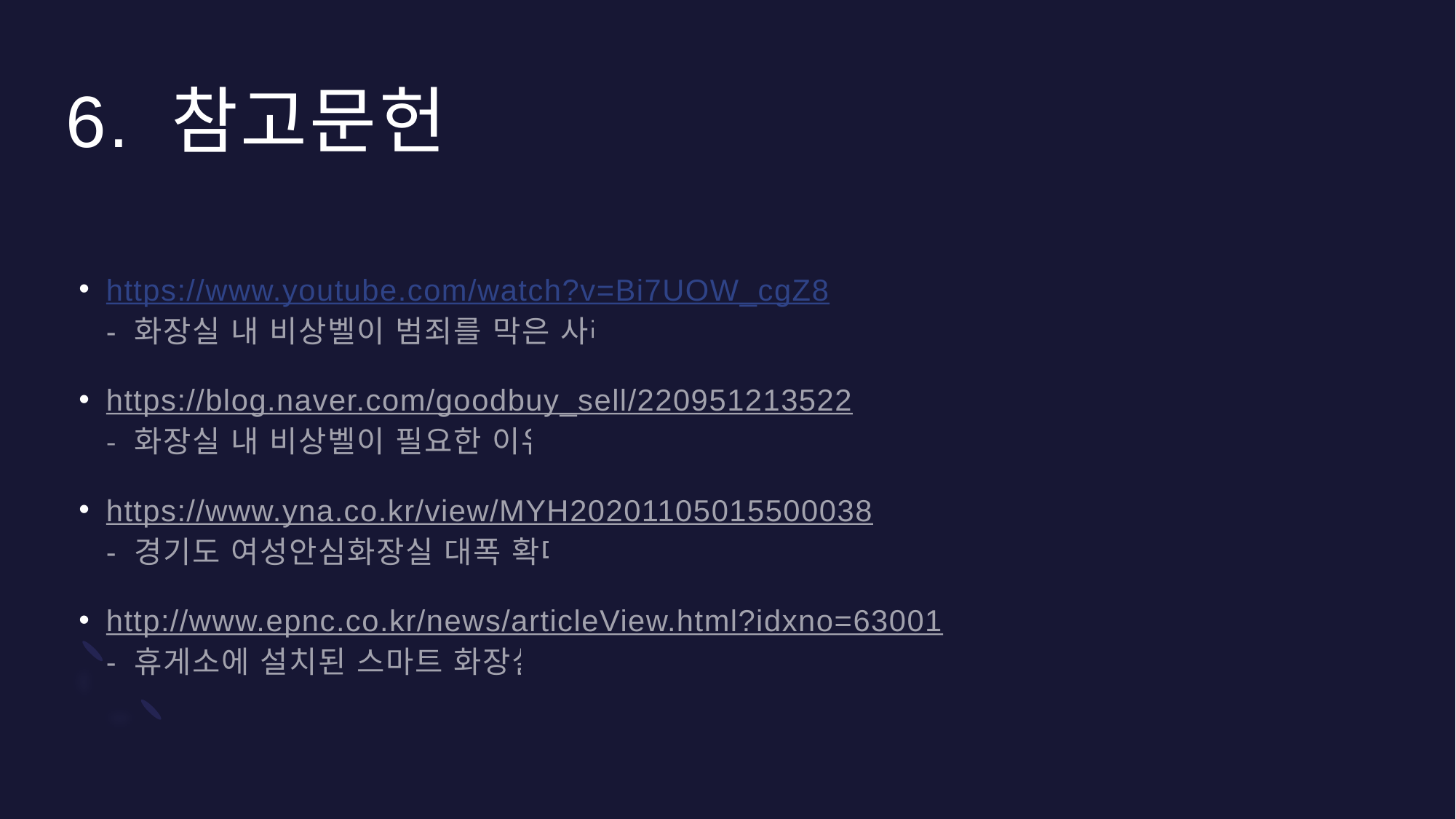

# 6. 참고문헌
https://www.youtube.com/watch?v=Bi7UOW_cgZ8
- 화장실 내 비상벨이 범죄를 막은 사례
https://blog.naver.com/goodbuy_sell/220951213522
- 화장실 내 비상벨이 필요한 이유
https://www.yna.co.kr/view/MYH20201105015500038
- 경기도 여성안심화장실 대폭 확대
http://www.epnc.co.kr/news/articleView.html?idxno=63001
- 휴게소에 설치된 스마트 화장실